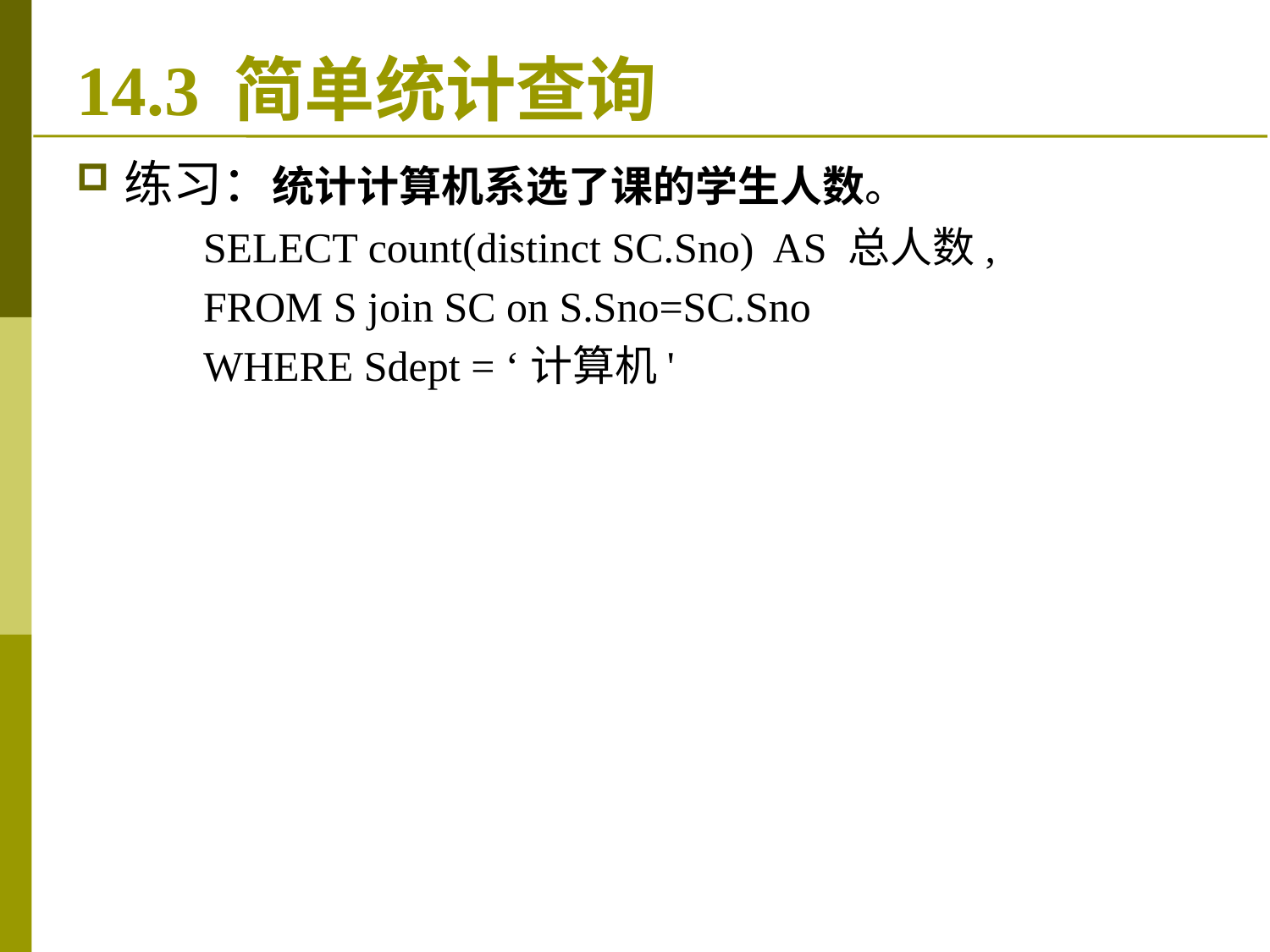

# 14.3 简单统计查询
练习：统计计算机系选了课的学生人数。
	SELECT count(distinct SC.Sno)  AS 总人数,
	FROM S join SC on S.Sno=SC.Sno
	WHERE Sdept = ‘计算机'